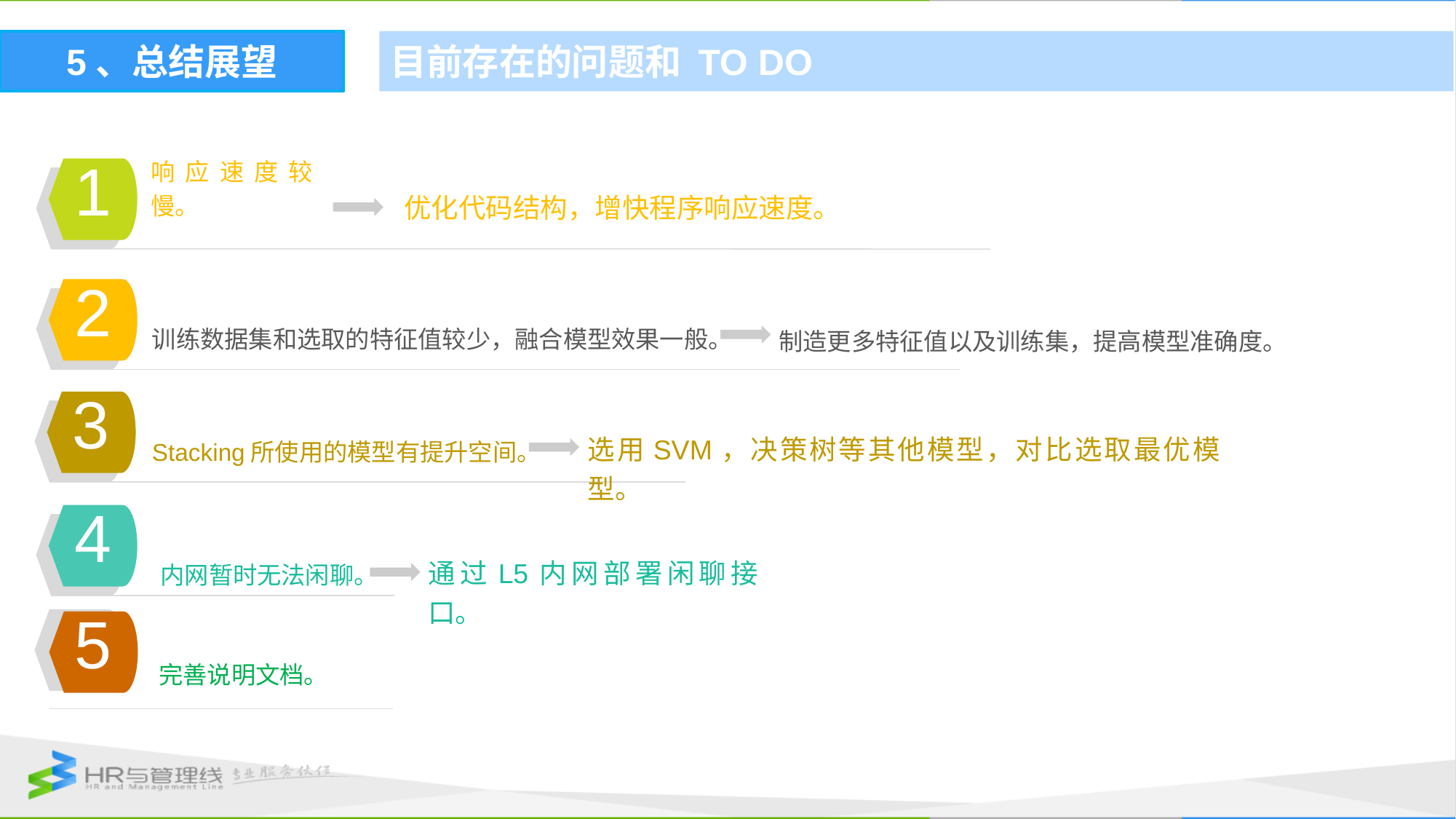

目前存在的问题和 TO DO
5、总结展望

1

2

训练数据集和选取的特征值较少，融合模型效果一般。
3

Stacking所使用的模型有提升空间。
4

内网暂时无法闲聊。
完善说明文档。
响应速度较慢。
优化代码结构，增快程序响应速度。

制造更多特征值以及训练集，提高模型准确度。

选用SVM，决策树等其他模型，对比选取最优模型。

通过L5内网部署闲聊接口。

5